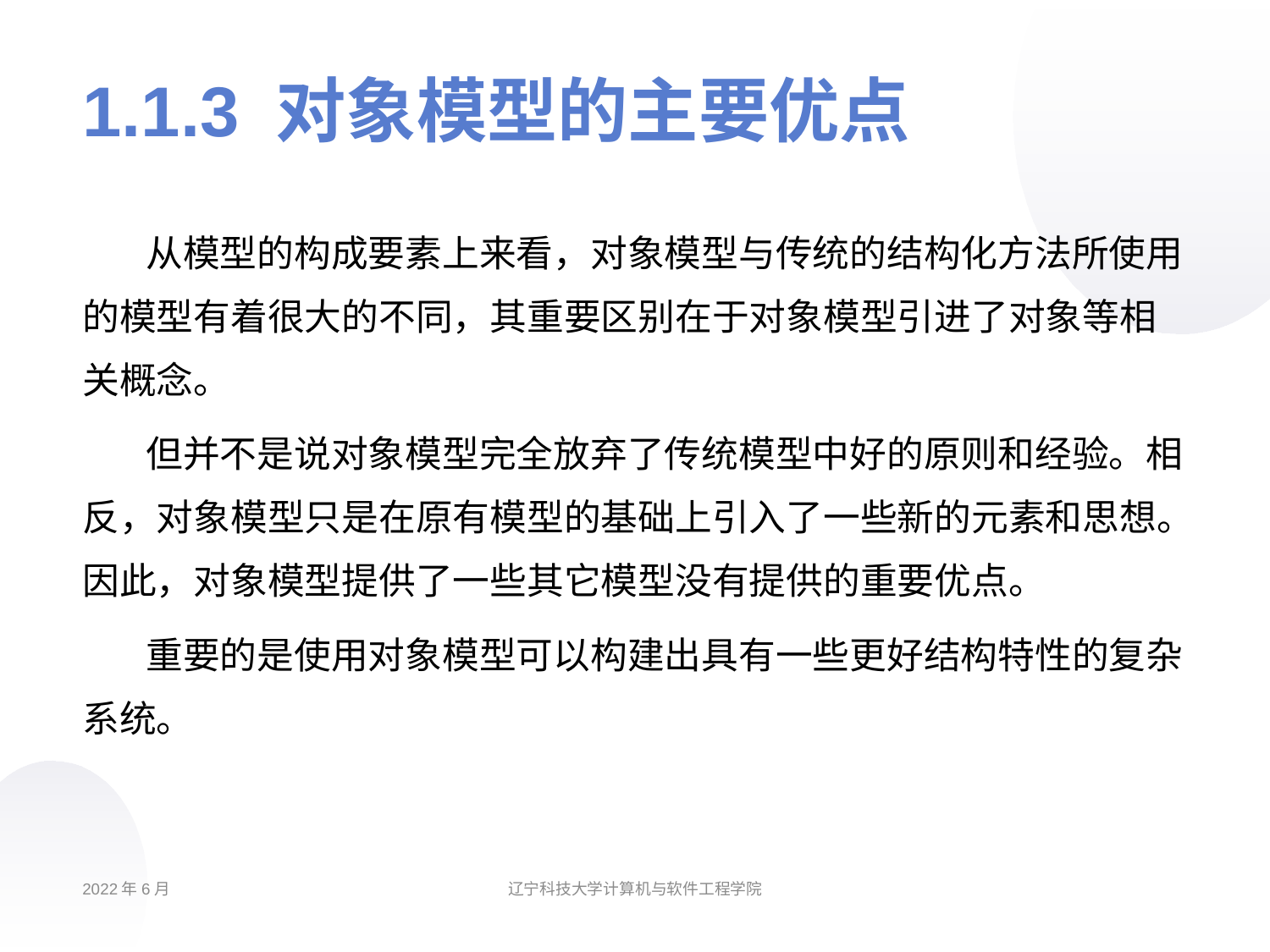

# 1.1.3 对象模型的主要优点
从模型的构成要素上来看，对象模型与传统的结构化方法所使用的模型有着很大的不同，其重要区别在于对象模型引进了对象等相关概念。
但并不是说对象模型完全放弃了传统模型中好的原则和经验。相反，对象模型只是在原有模型的基础上引入了一些新的元素和思想。因此，对象模型提供了一些其它模型没有提供的重要优点。
重要的是使用对象模型可以构建出具有一些更好结构特性的复杂系统。

2022年6月
辽宁科技大学计算机与软件工程学院
71